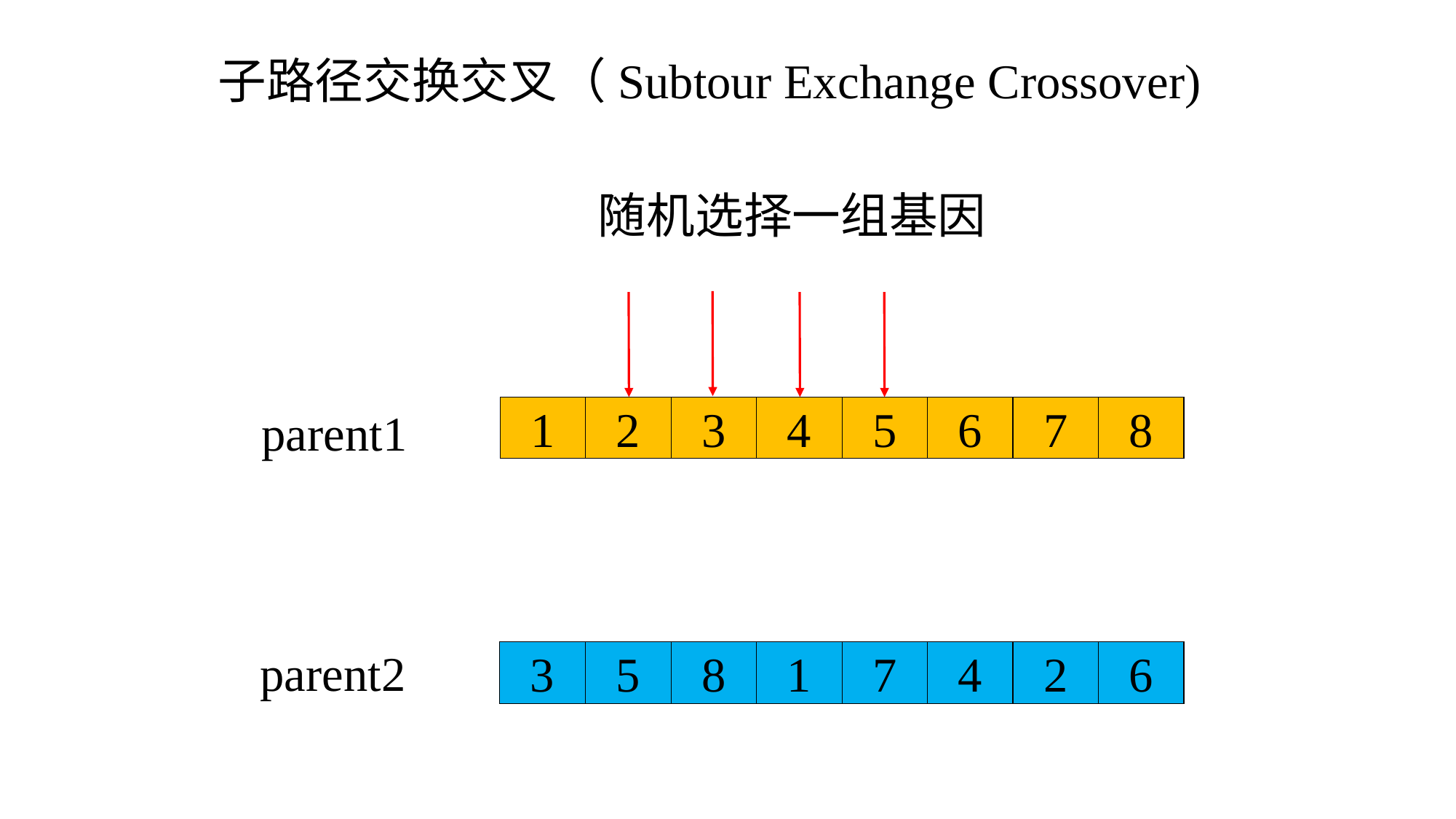

子路径交换交叉（Subtour Exchange Crossover)
随机选择一组基因
parent1
1
2
3
3
4
5
6
7
8
parent2
3
5
8
1
7
4
2
6